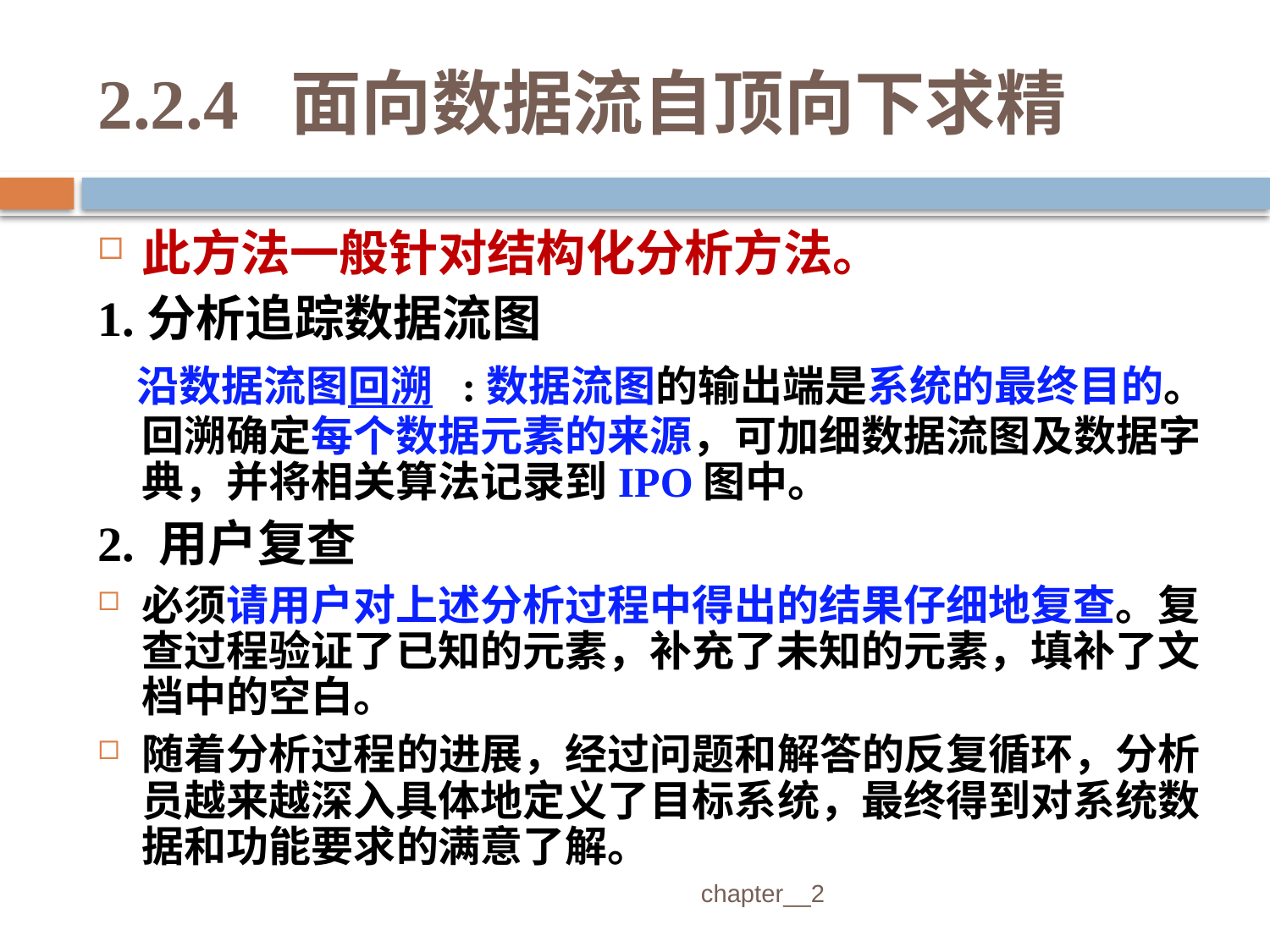

# 2.2.4  面向数据流自顶向下求精
16
此方法一般针对结构化分析方法。
1.分析追踪数据流图
   沿数据流图回溯  :数据流图的输出端是系统的最终目的。回溯确定每个数据元素的来源，可加细数据流图及数据字典，并将相关算法记录到IPO图中。
2. 用户复查
必须请用户对上述分析过程中得出的结果仔细地复查。复查过程验证了已知的元素，补充了未知的元素，填补了文档中的空白。
随着分析过程的进展，经过问题和解答的反复循环，分析员越来越深入具体地定义了目标系统，最终得到对系统数据和功能要求的满意了解。
 chapter__2